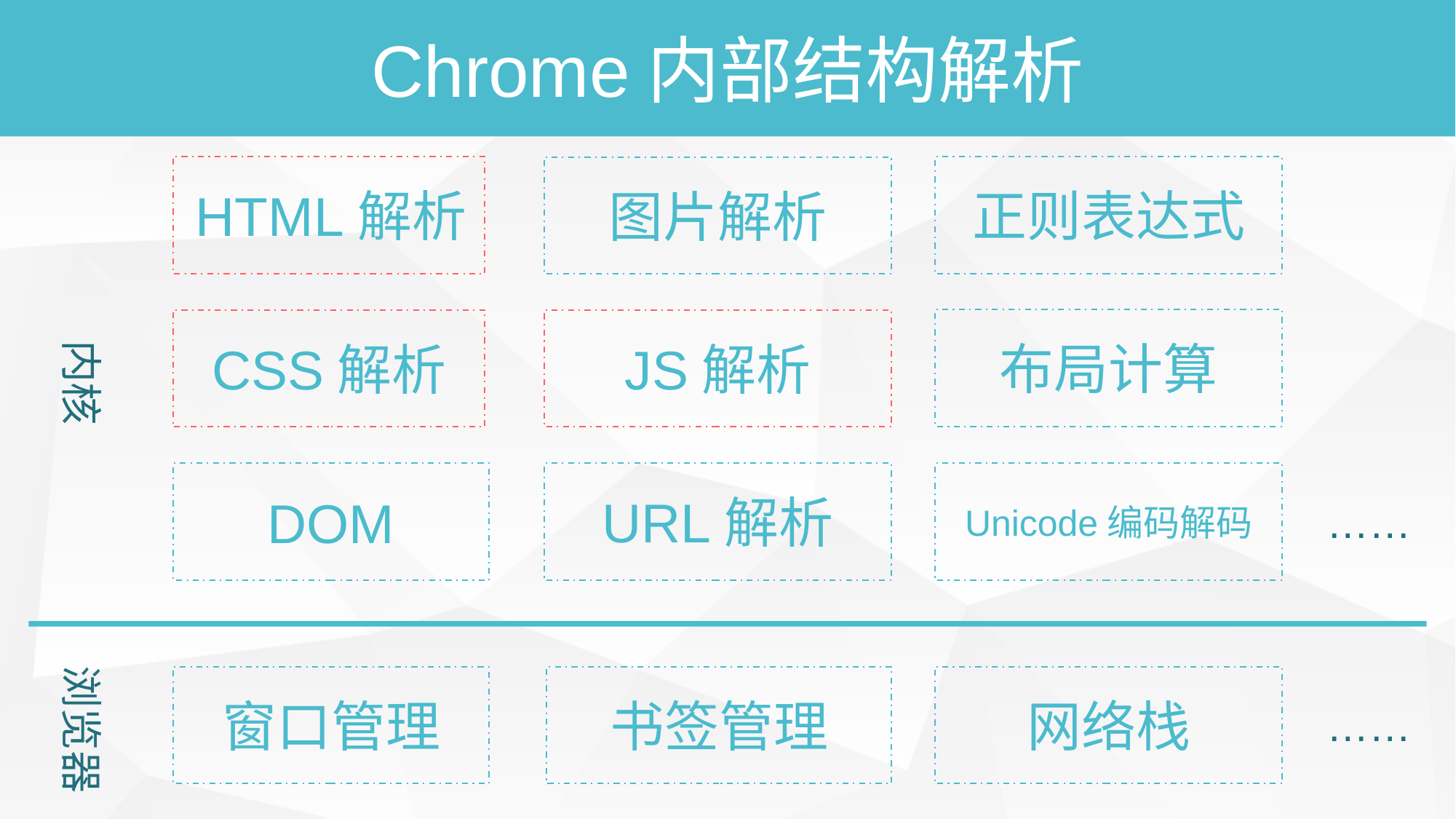

Chrome内部结构解析

HTML解析

正则表达式

图片解析

布局计算

CSS解析

JS解析
内核

URL解析

Unicode编码解码

DOM
……

浏览器

窗口管理

书签管理

网络栈
……